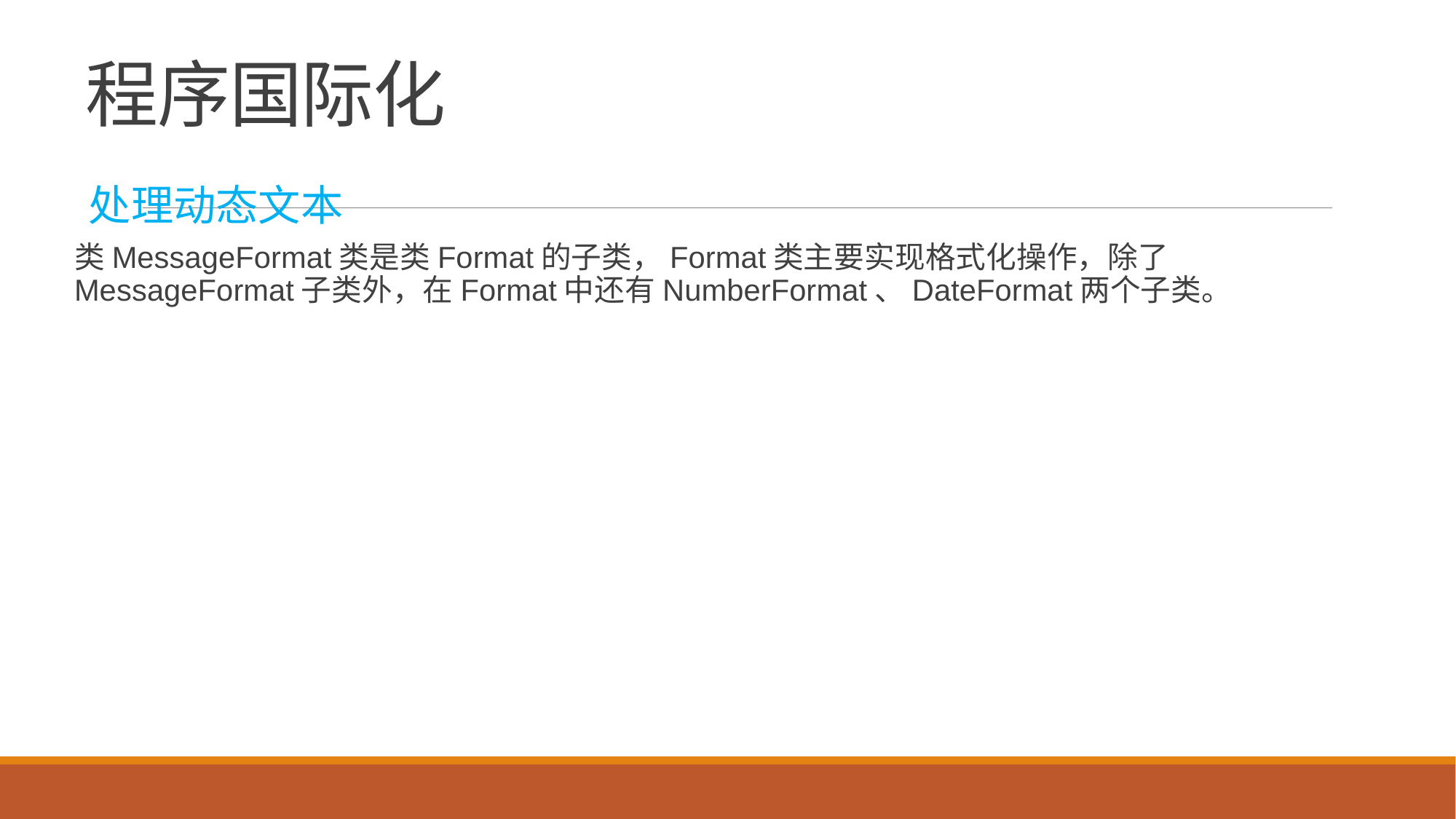

# 程序国际化
处理动态文本
类MessageFormat类是类Format的子类，Format类主要实现格式化操作，除了MessageFormat子类外，在Format中还有NumberFormat、DateFormat两个子类。